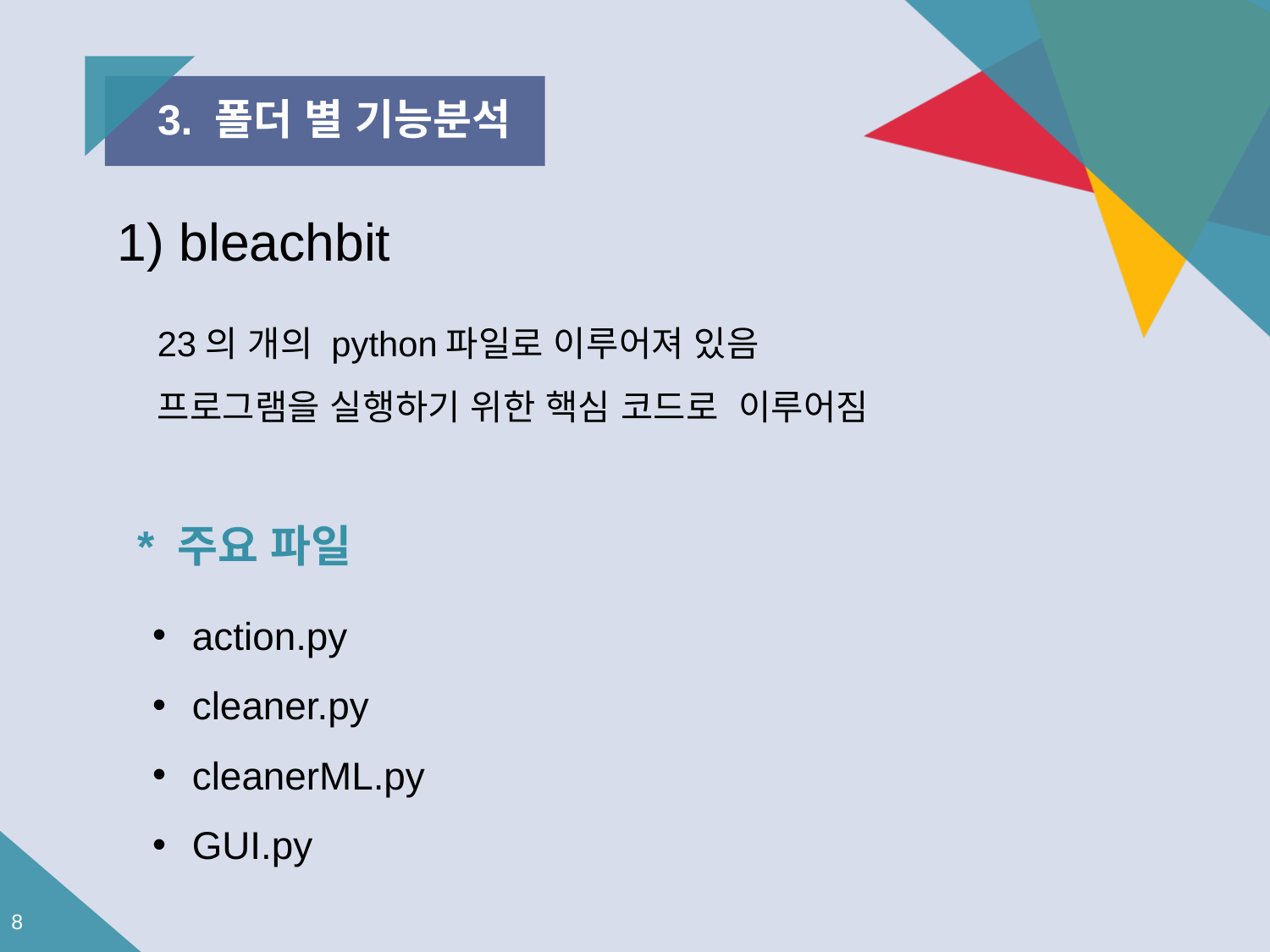

3. 폴더 별 기능분석

1) bleachbit
23의 개의 python파일로 이루어져 있음
프로그램을 실행하기 위한 핵심 코드로  이루어짐

* 주요 파일
action.py
cleaner.py
cleanerML.py
GUI.py

8